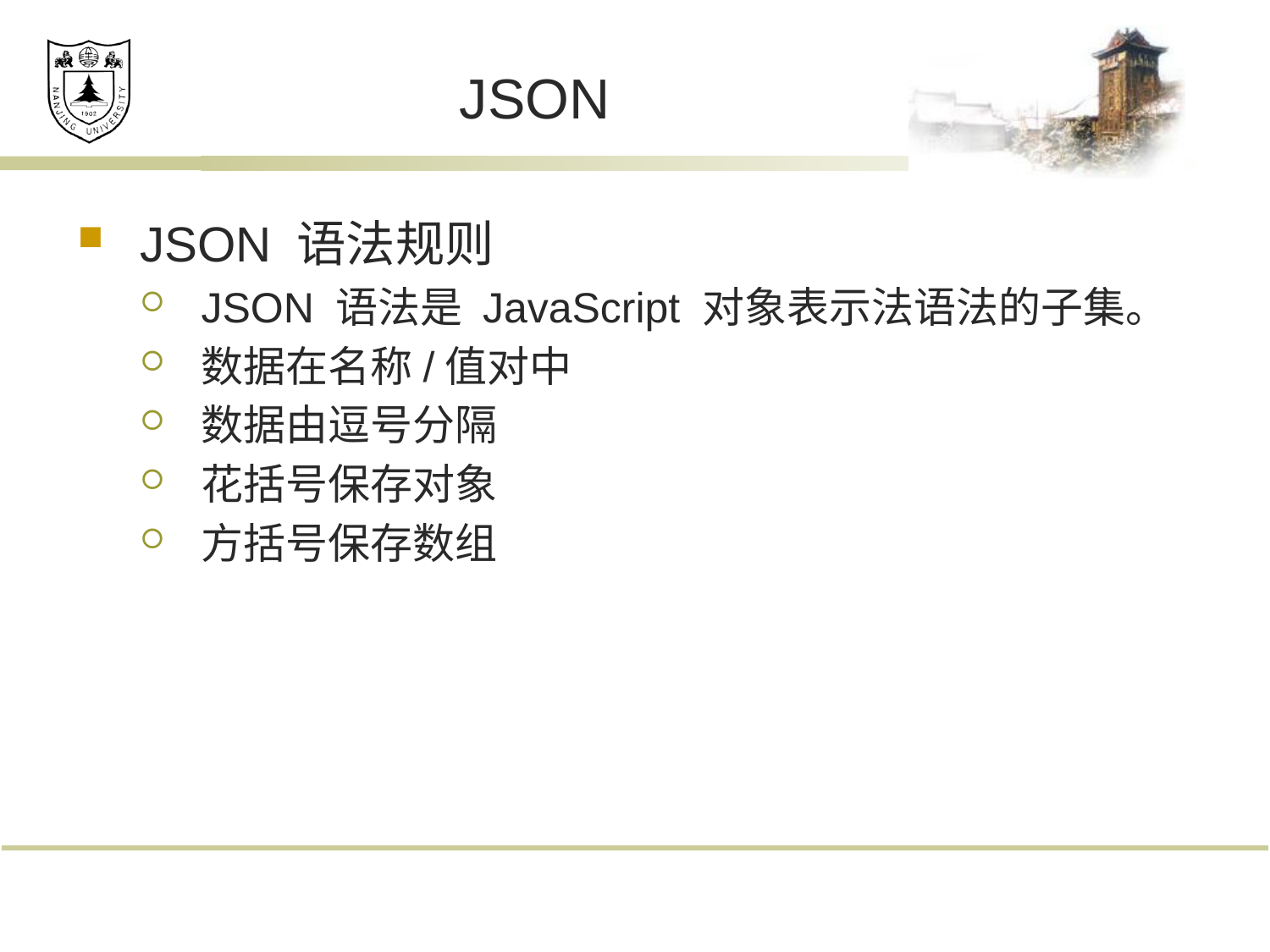

# JSON
JSON 语法规则
JSON 语法是 JavaScript 对象表示法语法的子集。
数据在名称/值对中
数据由逗号分隔
花括号保存对象
方括号保存数组